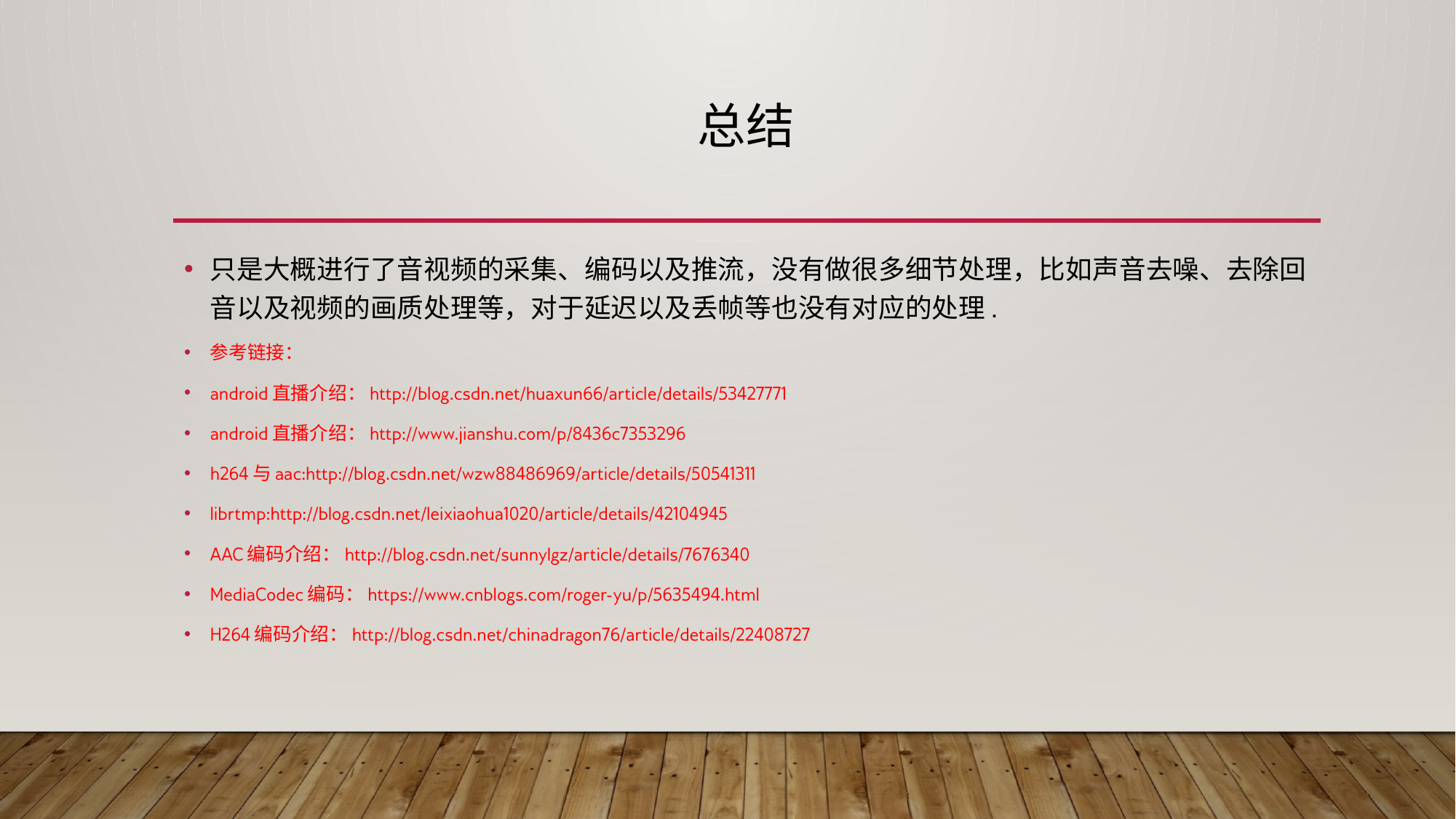

# 总结
只是大概进行了音视频的采集、编码以及推流，没有做很多细节处理，比如声音去噪、去除回音以及视频的画质处理等，对于延迟以及丢帧等也没有对应的处理.
参考链接：
android直播介绍：http://blog.csdn.net/huaxun66/article/details/53427771
android直播介绍：http://www.jianshu.com/p/8436c7353296
h264与aac:http://blog.csdn.net/wzw88486969/article/details/50541311
librtmp:http://blog.csdn.net/leixiaohua1020/article/details/42104945
AAC编码介绍：http://blog.csdn.net/sunnylgz/article/details/7676340
MediaCodec编码：https://www.cnblogs.com/roger-yu/p/5635494.html
H264编码介绍：http://blog.csdn.net/chinadragon76/article/details/22408727